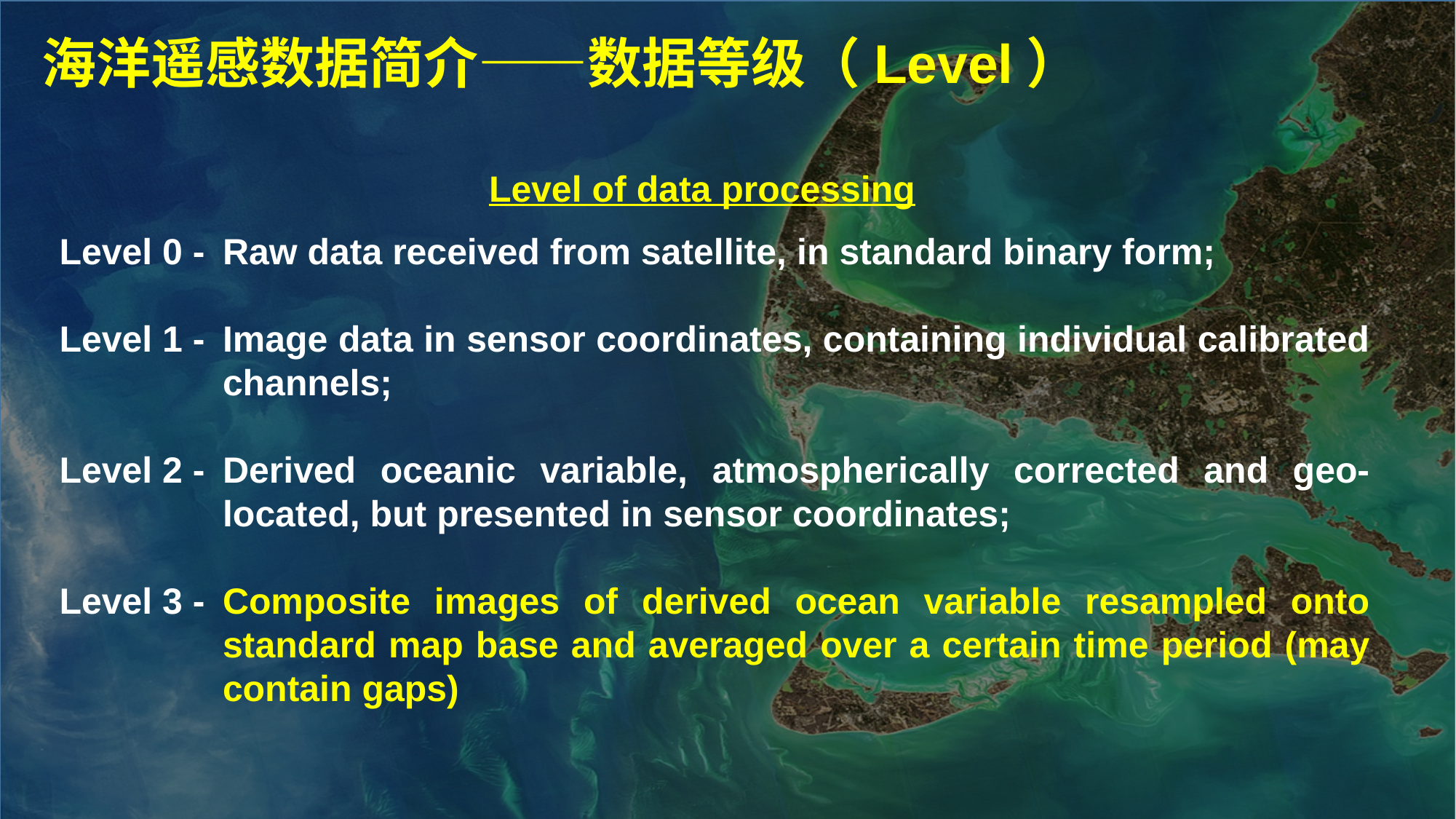

海洋遥感数据简介——数据等级（Level）
Level of data processing
Level 0 -

Level 1 -

Level 2 -

Level 3 -

Raw data received from satellite, in standard binary form;

Image data in sensor coordinates, containing individual calibrated channels;

Derived oceanic variable, atmospherically corrected and geo-located, but presented in sensor coordinates;

Composite images of derived ocean variable resampled onto standard map base and averaged over a certain time period (may contain gaps)